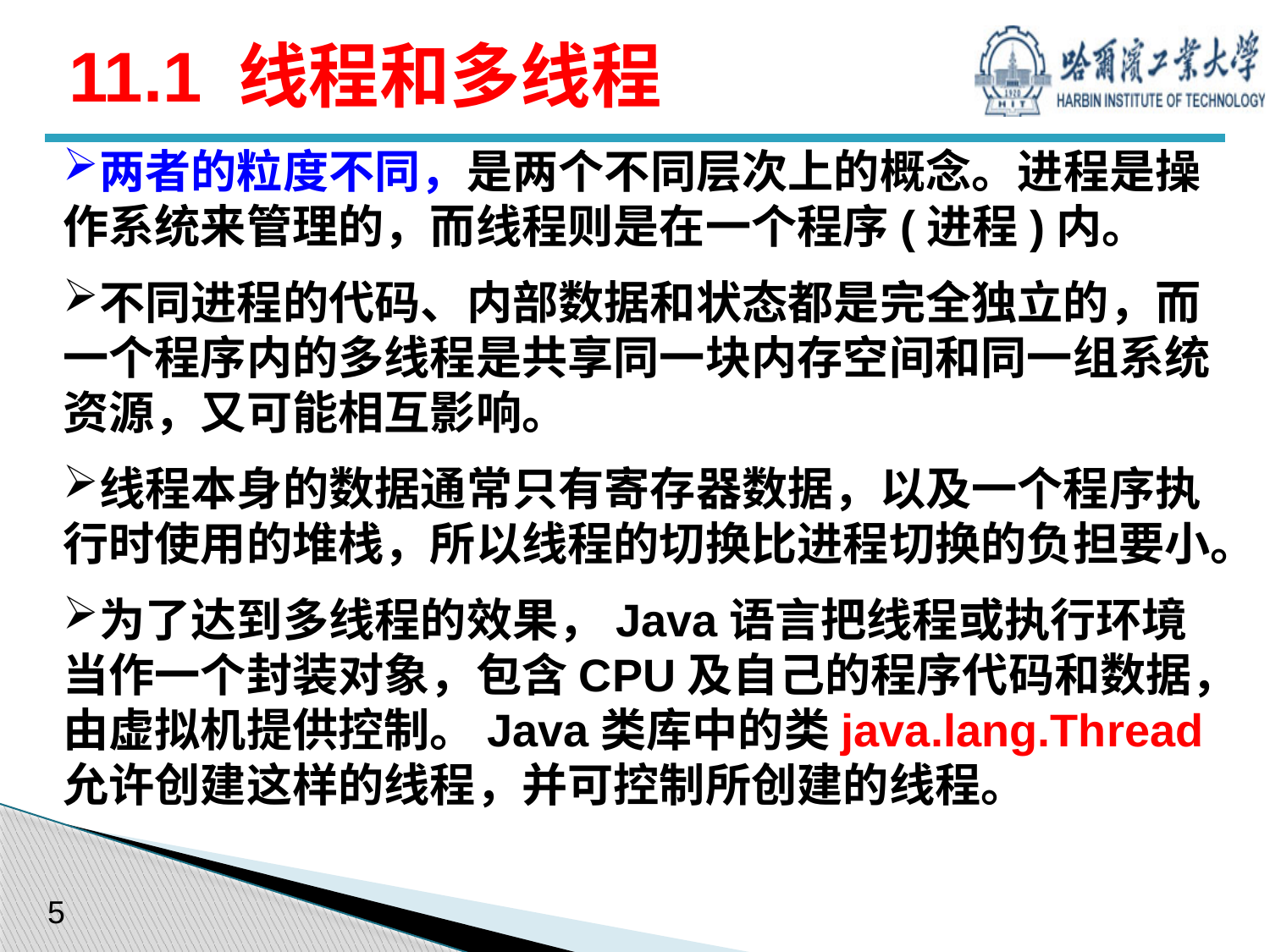

# 11.1 线程和多线程
两者的粒度不同，是两个不同层次上的概念。进程是操作系统来管理的，而线程则是在一个程序(进程)内。
不同进程的代码、内部数据和状态都是完全独立的，而一个程序内的多线程是共享同一块内存空间和同一组系统资源，又可能相互影响。
线程本身的数据通常只有寄存器数据，以及一个程序执行时使用的堆栈，所以线程的切换比进程切换的负担要小。
为了达到多线程的效果，Java语言把线程或执行环境当作一个封装对象，包含CPU及自己的程序代码和数据，由虚拟机提供控制。Java类库中的类java.lang.Thread允许创建这样的线程，并可控制所创建的线程。